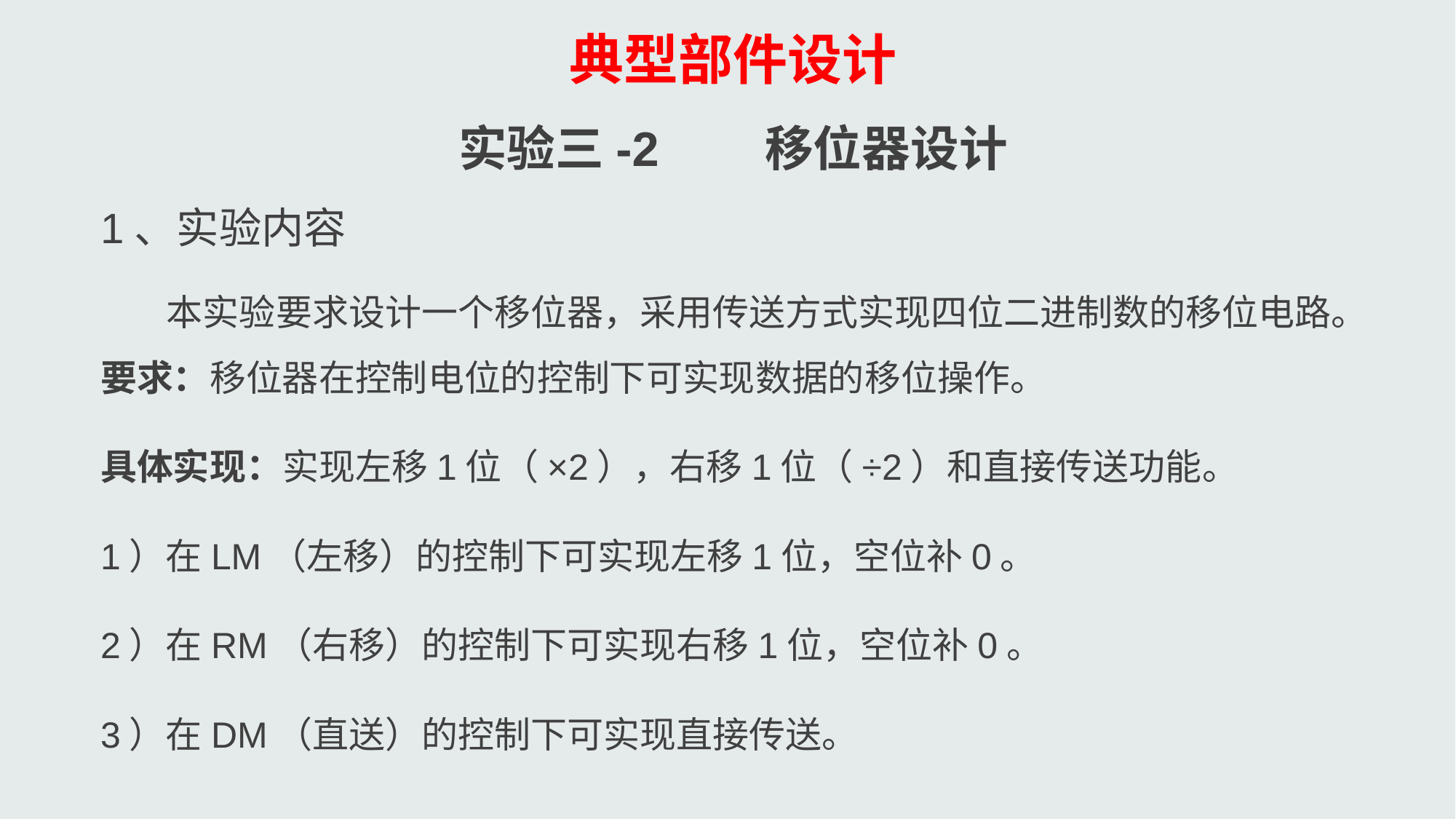

典型部件设计
实验三-2       移位器设计
1、实验内容
       本实验要求设计一个移位器，采用传送方式实现四位二进制数的移位电路。要求：移位器在控制电位的控制下可实现数据的移位操作。
具体实现：实现左移1位（×2），右移1位（÷2）和直接传送功能。
1）在LM（左移）的控制下可实现左移1位，空位补0。
2）在RM（右移）的控制下可实现右移1位，空位补0。
3）在DM（直送）的控制下可实现直接传送。